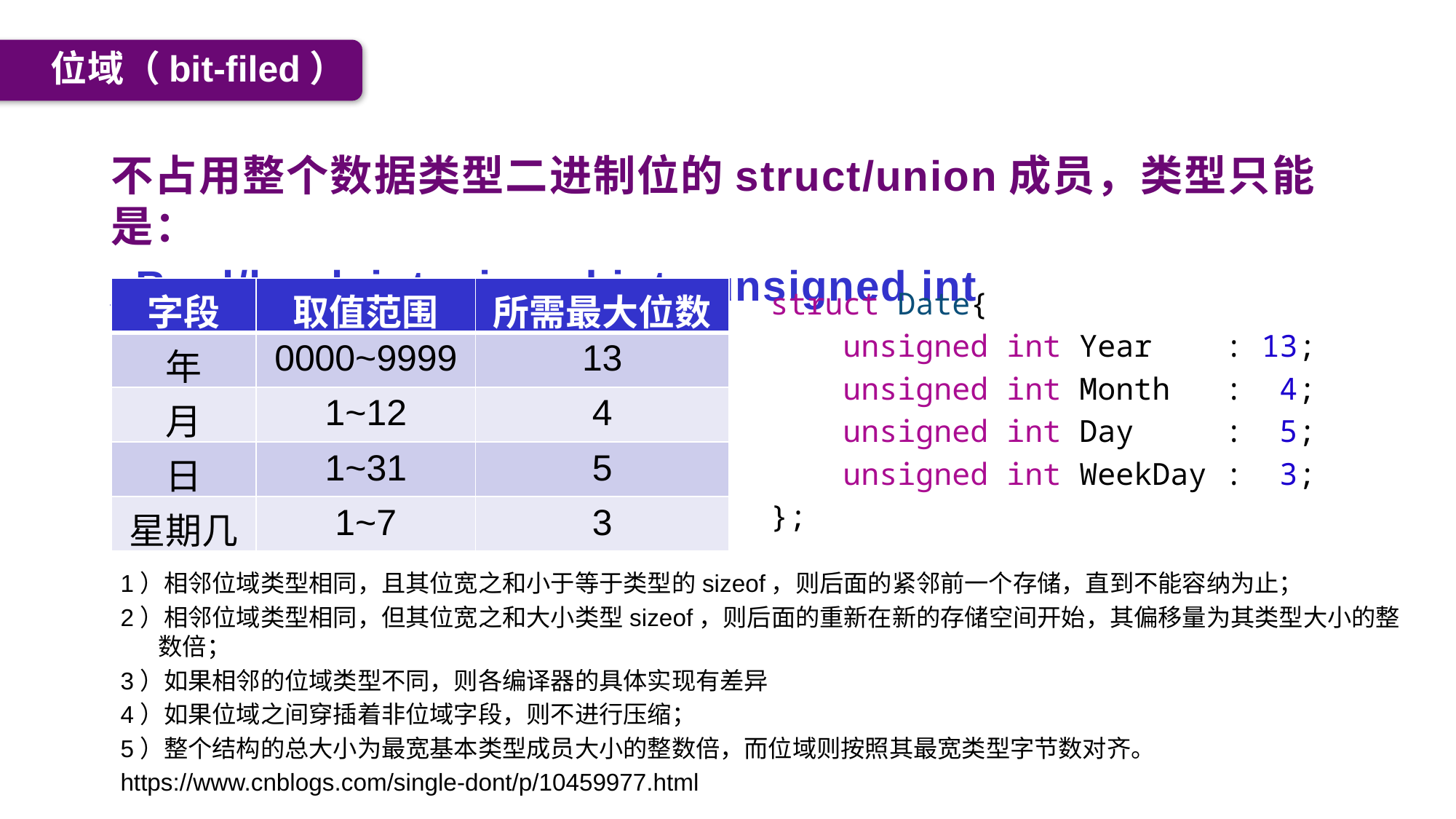

位域（bit-filed）
不占用整个数据类型二进制位的struct/union成员，类型只能是：
_Bool/bool, int, signed int,  unsigned int
| 字段 | 取值范围 | 所需最大位数 |
| --- | --- | --- |
| 年 | 0000~9999 | 13 |
| 月 | 1~12 | 4 |
| 日 | 1~31 | 5 |
| 星期几 | 1~7 | 3 |
struct Date{
    unsigned int Year    : 13;
    unsigned int Month   :  4;
    unsigned int Day     :  5;
    unsigned int WeekDay :  3;
};
1）相邻位域类型相同，且其位宽之和小于等于类型的sizeof，则后面的紧邻前一个存储，直到不能容纳为止；
2）相邻位域类型相同，但其位宽之和大小类型sizeof，则后面的重新在新的存储空间开始，其偏移量为其类型大小的整数倍；
3）如果相邻的位域类型不同，则各编译器的具体实现有差异
4）如果位域之间穿插着非位域字段，则不进行压缩；
5）整个结构的总大小为最宽基本类型成员大小的整数倍，而位域则按照其最宽类型字节数对齐。
https://www.cnblogs.com/single-dont/p/10459977.html